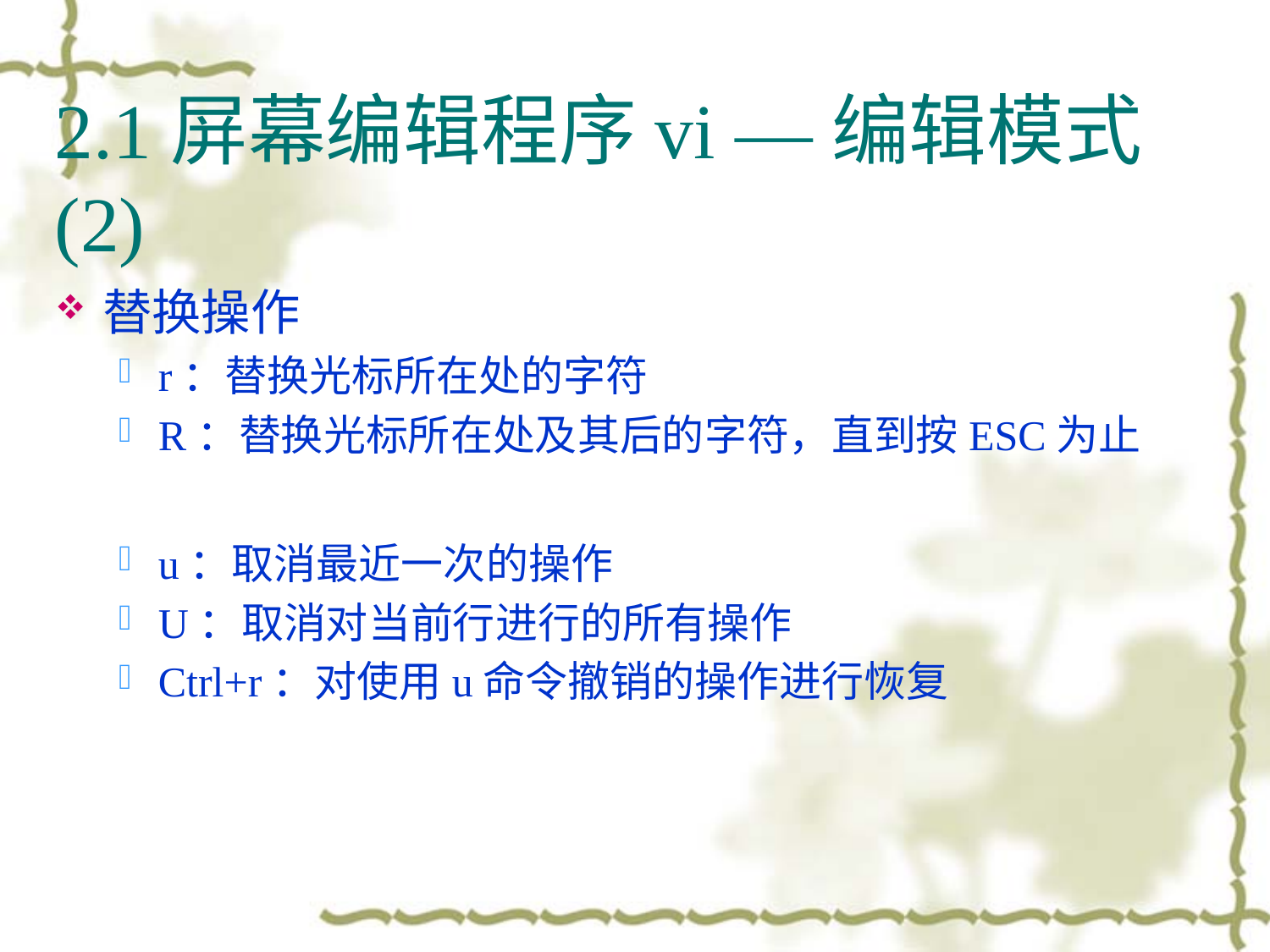

# 2.1屏幕编辑程序vi —编辑模式(2)
替换操作
r：替换光标所在处的字符
R：替换光标所在处及其后的字符，直到按ESC为止

u：取消最近一次的操作
U：取消对当前行进行的所有操作
Ctrl+r：对使用u命令撤销的操作进行恢复